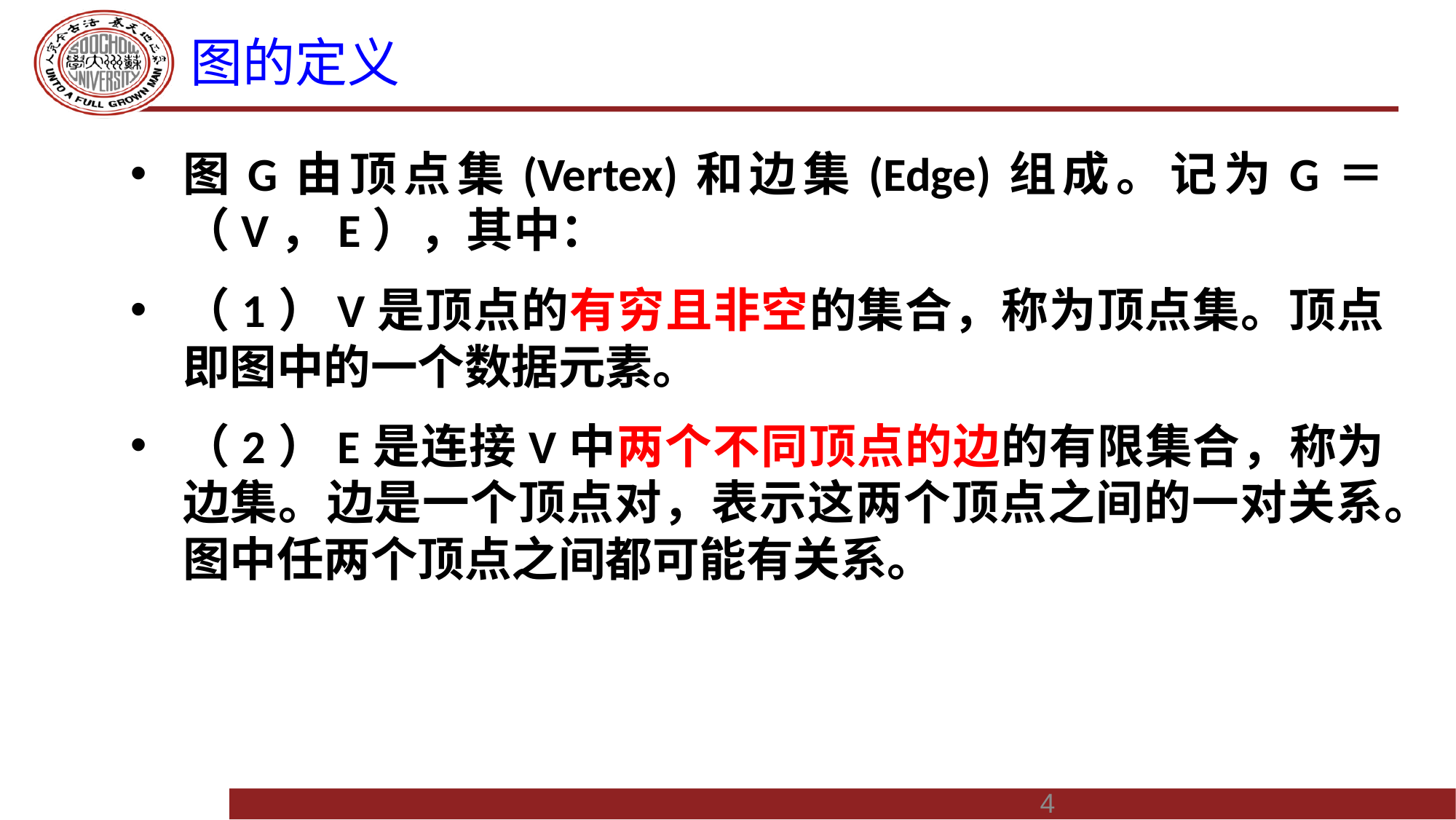

# 图的定义
图G由顶点集(Vertex)和边集(Edge)组成。记为G＝（V，E），其中：
（1）V是顶点的有穷且非空的集合，称为顶点集。顶点即图中的一个数据元素。
（2）E是连接V中两个不同顶点的边的有限集合，称为边集。边是一个顶点对，表示这两个顶点之间的一对关系。图中任两个顶点之间都可能有关系。

4